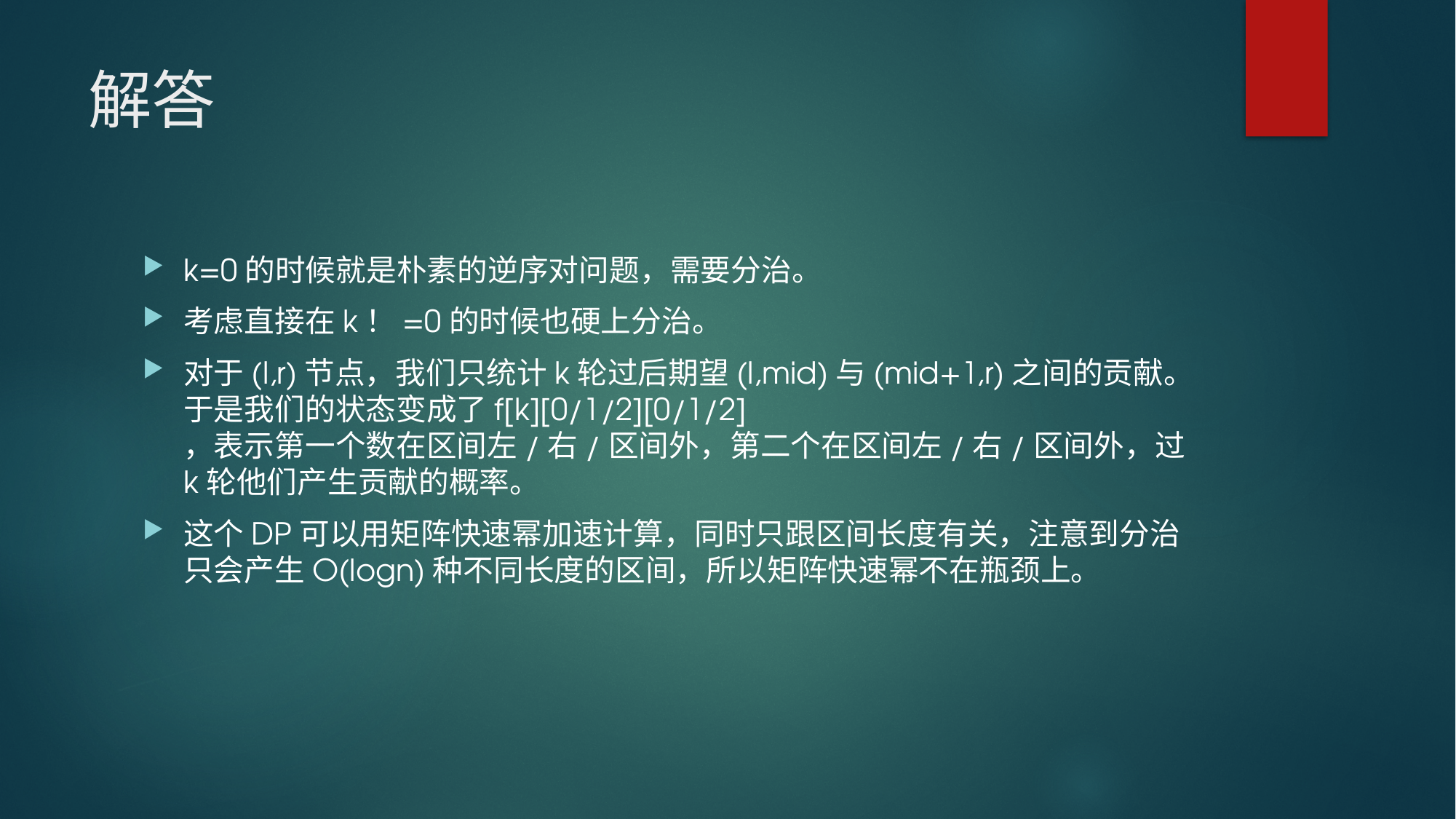

# 解答
k=0的时候就是朴素的逆序对问题，需要分治。
考虑直接在k！=0的时候也硬上分治。
对于(l,r)节点，我们只统计k轮过后期望(l,mid)与(mid+1,r)之间的贡献。于是我们的状态变成了f[k][0/1/2][0/1/2] ，表示第一个数在区间左/右/区间外，第二个在区间左/右/区间外，过k轮他们产生贡献的概率。
这个DP可以用矩阵快速幂加速计算，同时只跟区间长度有关，注意到分治只会产生O(logn)种不同长度的区间，所以矩阵快速幂不在瓶颈上。